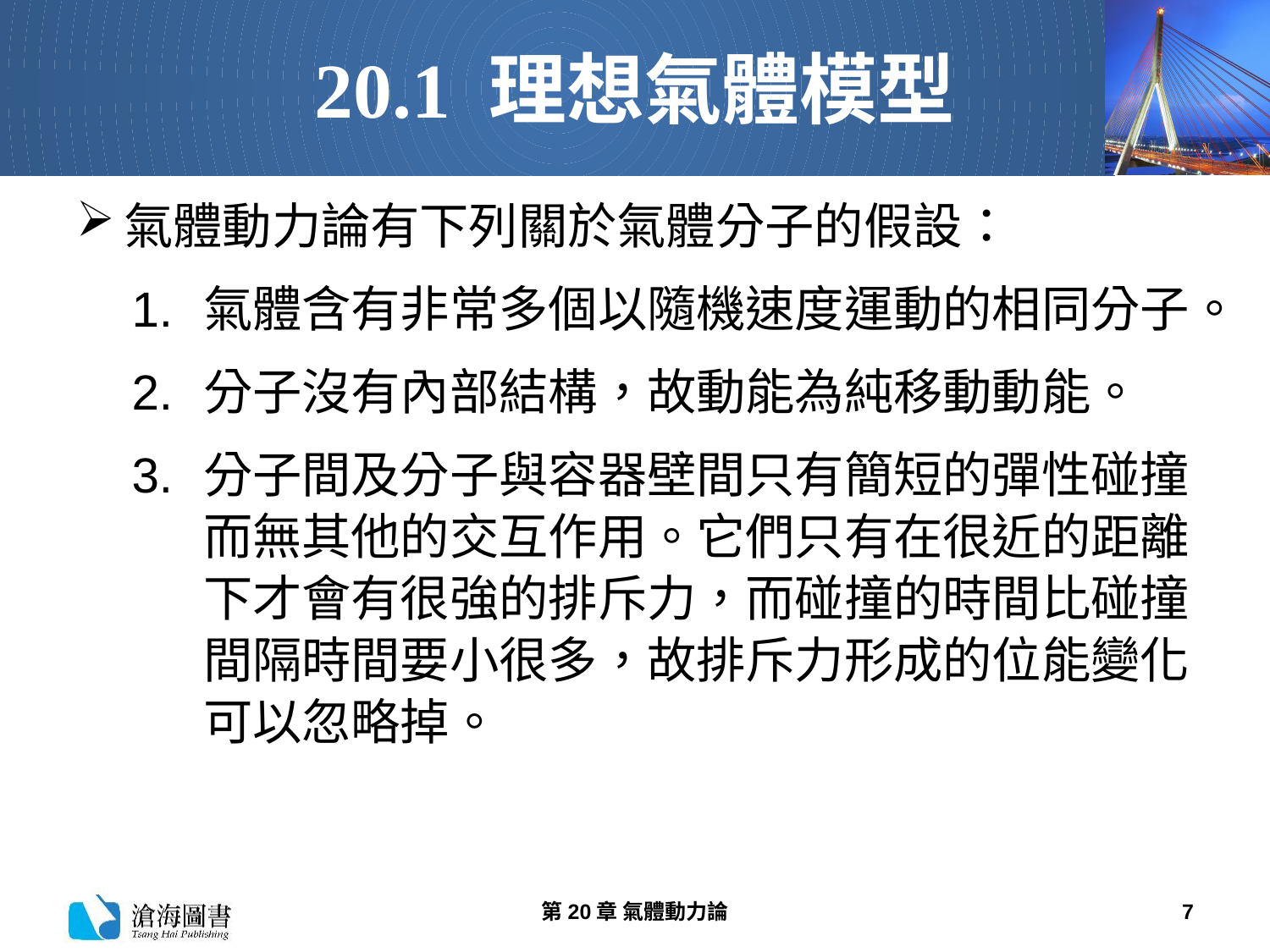

# 20.1 理想氣體模型
氣體動力論有下列關於氣體分子的假設：
氣體含有非常多個以隨機速度運動的相同分子。
分子沒有內部結構，故動能為純移動動能。
分子間及分子與容器壁間只有簡短的彈性碰撞而無其他的交互作用。它們只有在很近的距離下才會有很強的排斥力，而碰撞的時間比碰撞間隔時間要小很多，故排斥力形成的位能變化可以忽略掉。

第20章 氣體動力論
7